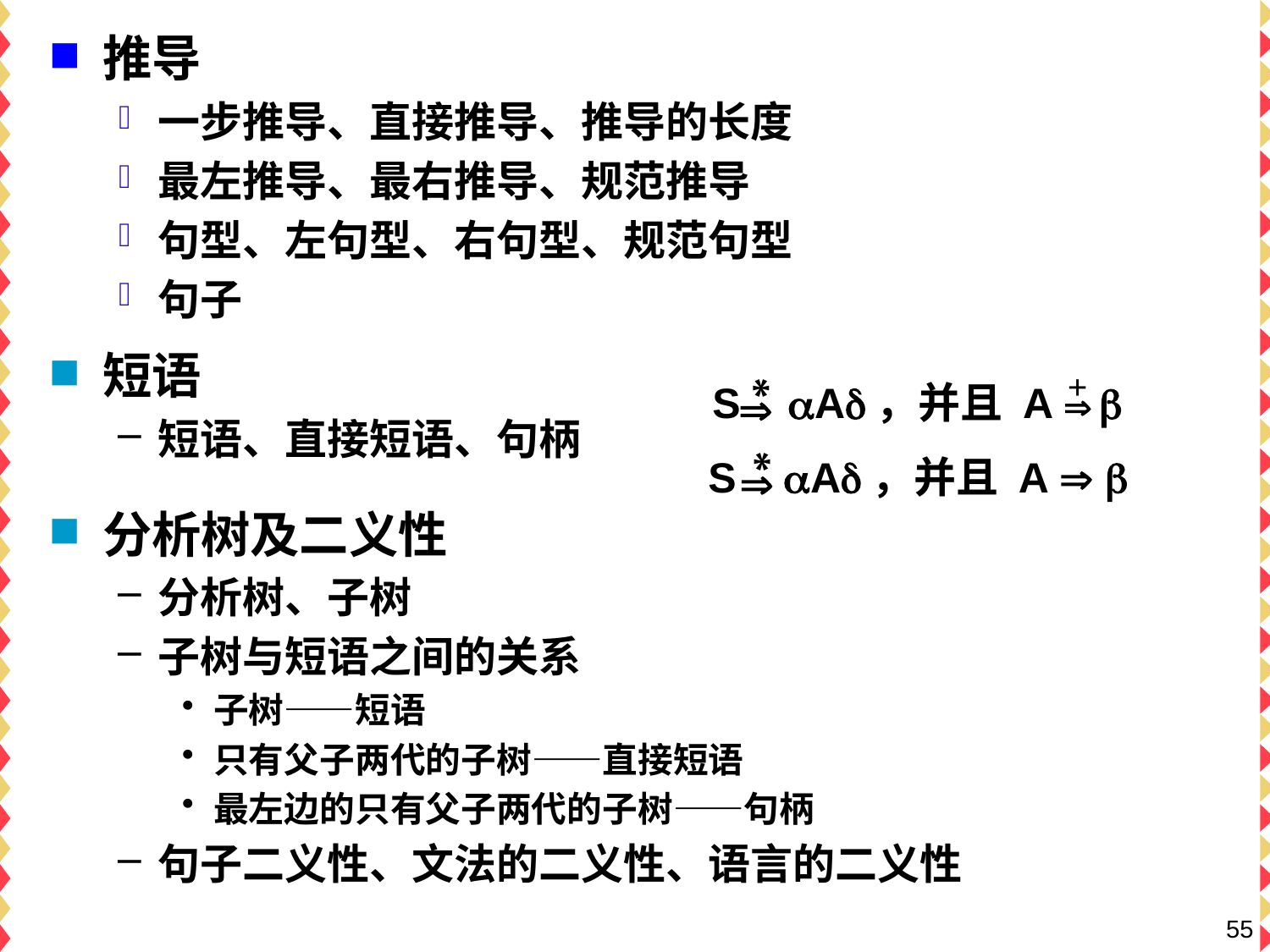

推导
一步推导、直接推导、推导的长度
最左推导、最右推导、规范推导
句型、左句型、右句型、规范句型
句子
短语
短语、直接短语、句柄
S    αAδ，并且 A    β
*⇑
+⇑
S    αAδ，并且 A ⇒ β
*⇑
分析树及二义性
分析树、子树
子树与短语之间的关系
子树——短语
只有父子两代的子树——直接短语
最左边的只有父子两代的子树——句柄
句子二义性、文法的二义性、语言的二义性
55